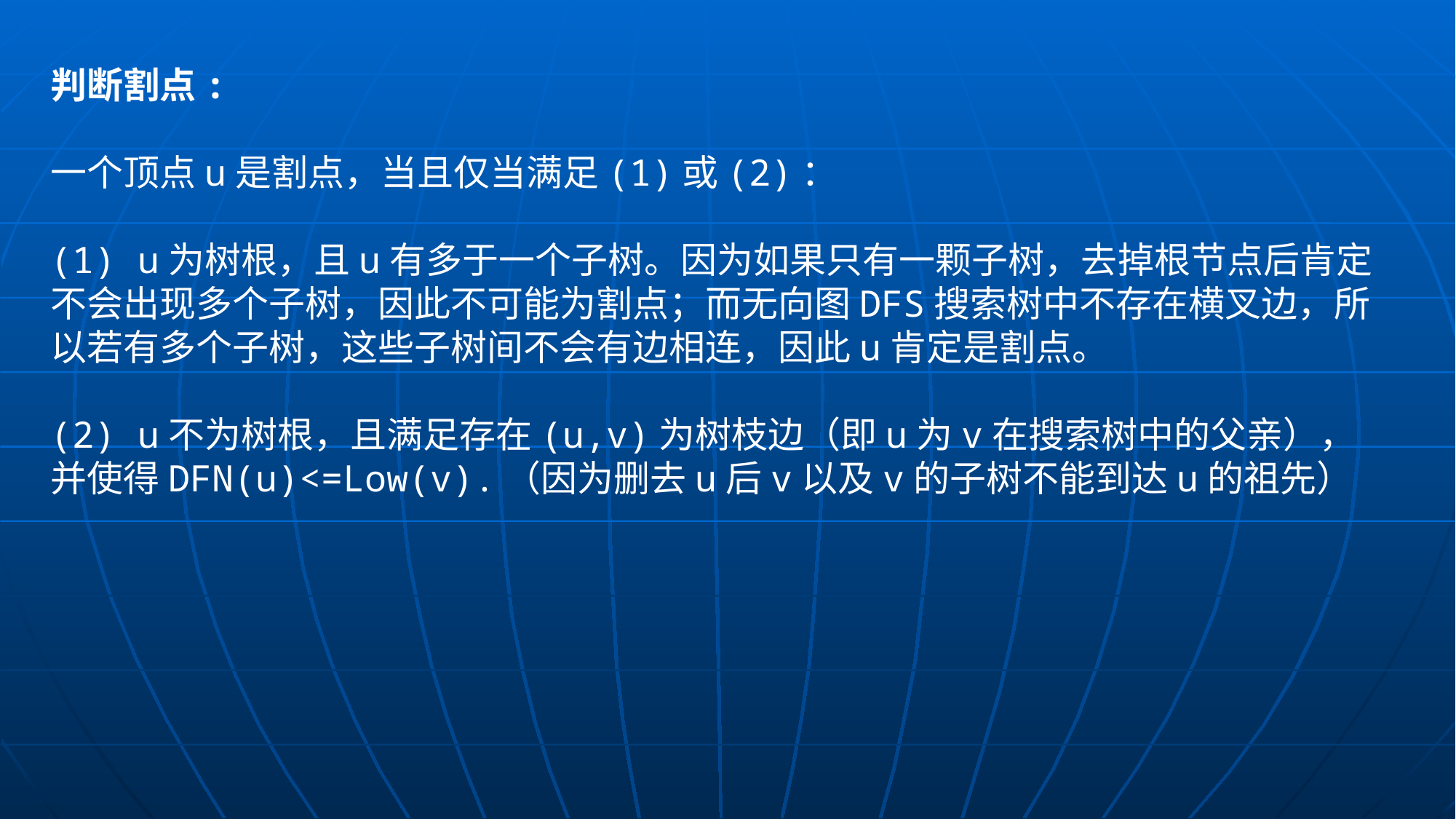

判断割点:

一个顶点u是割点，当且仅当满足(1)或(2)：

(1) u为树根，且u有多于一个子树。因为如果只有一颗子树，去掉根节点后肯定不会出现多个子树，因此不可能为割点；而无向图DFS搜索树中不存在横叉边，所以若有多个子树，这些子树间不会有边相连，因此u肯定是割点。

(2) u不为树根，且满足存在(u,v)为树枝边（即u为v在搜索树中的父亲），
并使得DFN(u)<=Low(v).（因为删去u后v以及v的子树不能到达u的祖先）